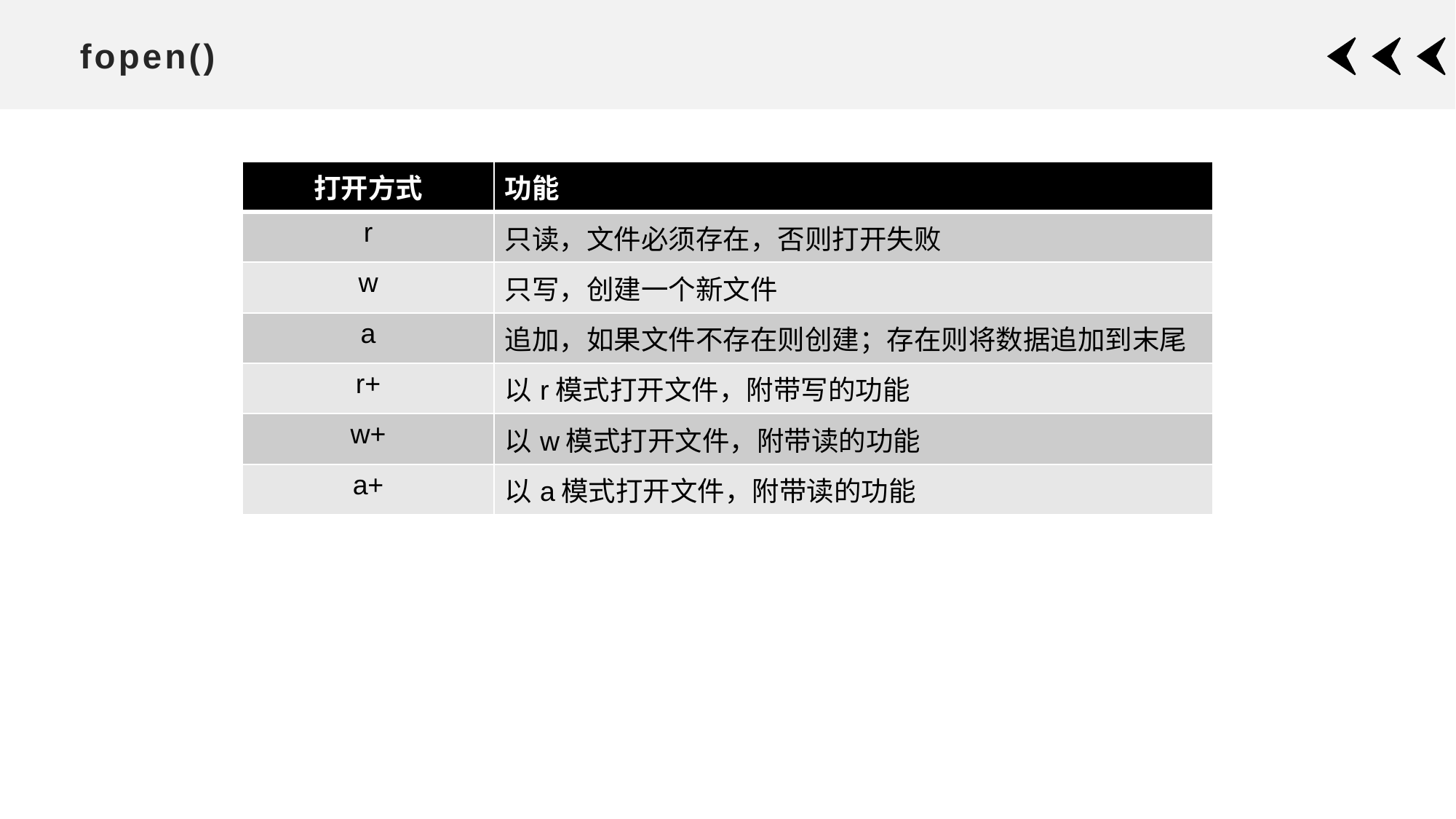

# fopen()
| 打开方式 | 功能 |
| --- | --- |
| r | 只读，文件必须存在，否则打开失败 |
| w | 只写，创建一个新文件 |
| a | 追加，如果文件不存在则创建；存在则将数据追加到末尾 |
| r+ | 以r模式打开文件，附带写的功能 |
| w+ | 以w模式打开文件，附带读的功能 |
| a+ | 以a模式打开文件，附带读的功能 |